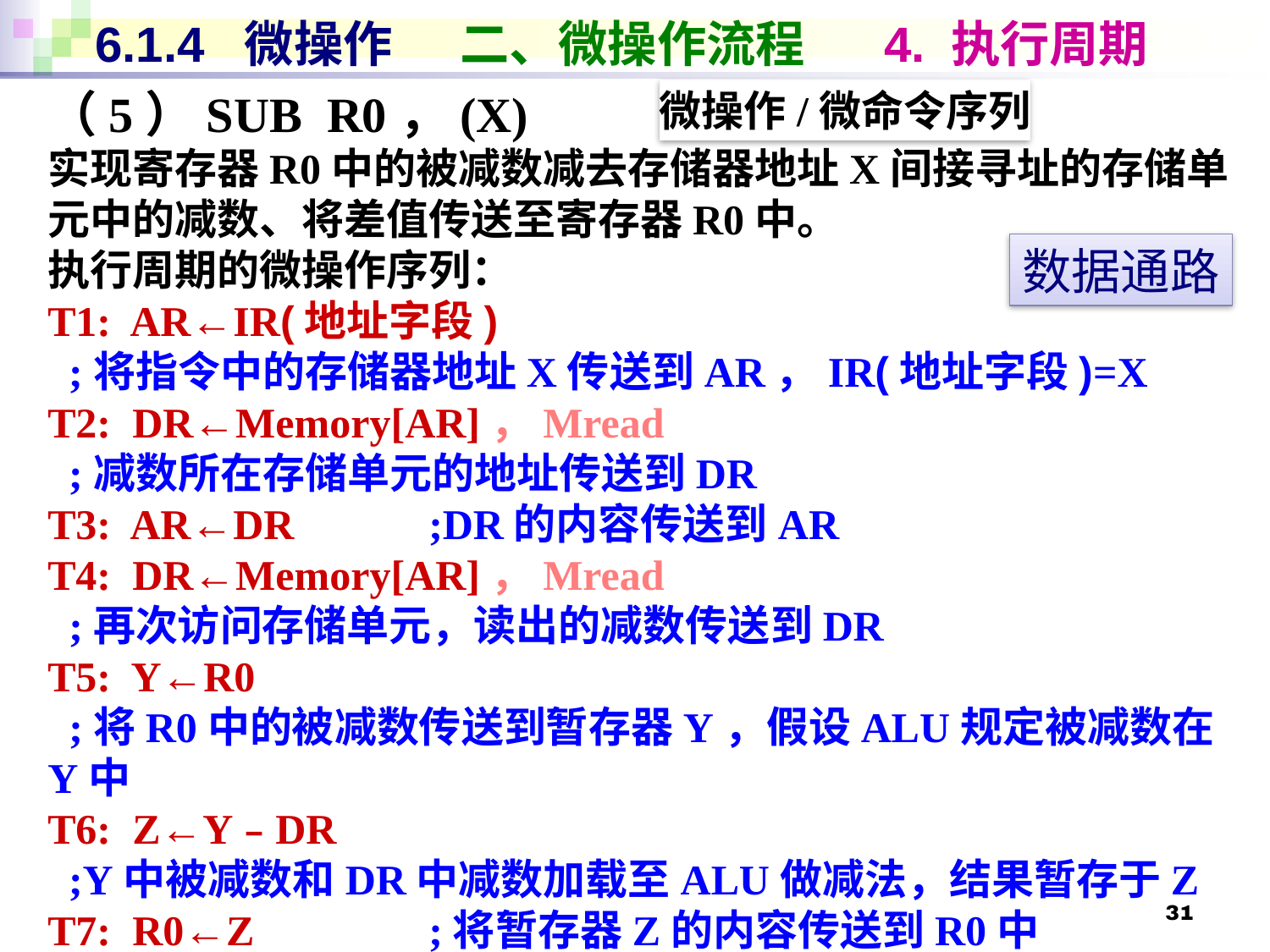

# 6.1.4  微操作      二、微操作流程      4. 执行周期
（5）SUB  R0，(X)
实现寄存器R0中的被减数减去存储器地址X间接寻址的存储单元中的减数、将差值传送至寄存器R0中。
执行周期的微操作序列：
T1:  AR←IR(地址字段)
  ;将指令中的存储器地址X传送到AR，IR(地址字段)=X
T2:  DR←Memory[AR]，Mread
  ;减数所在存储单元的地址传送到DR
T3:  AR←DR		;DR的内容传送到AR
T4:  DR←Memory[AR]，Mread
  ;再次访问存储单元，读出的减数传送到DR
T5:  Y←R0
  ;将R0中的被减数传送到暂存器Y，假设ALU规定被减数在Y中
T6:  Z←Y﹣DR
  ;Y中被减数和DR中减数加载至ALU做减法，结果暂存于Z
T7:  R0←Z		;将暂存器Z的内容传送到R0中
微操作/微命令序列
数据通路
31